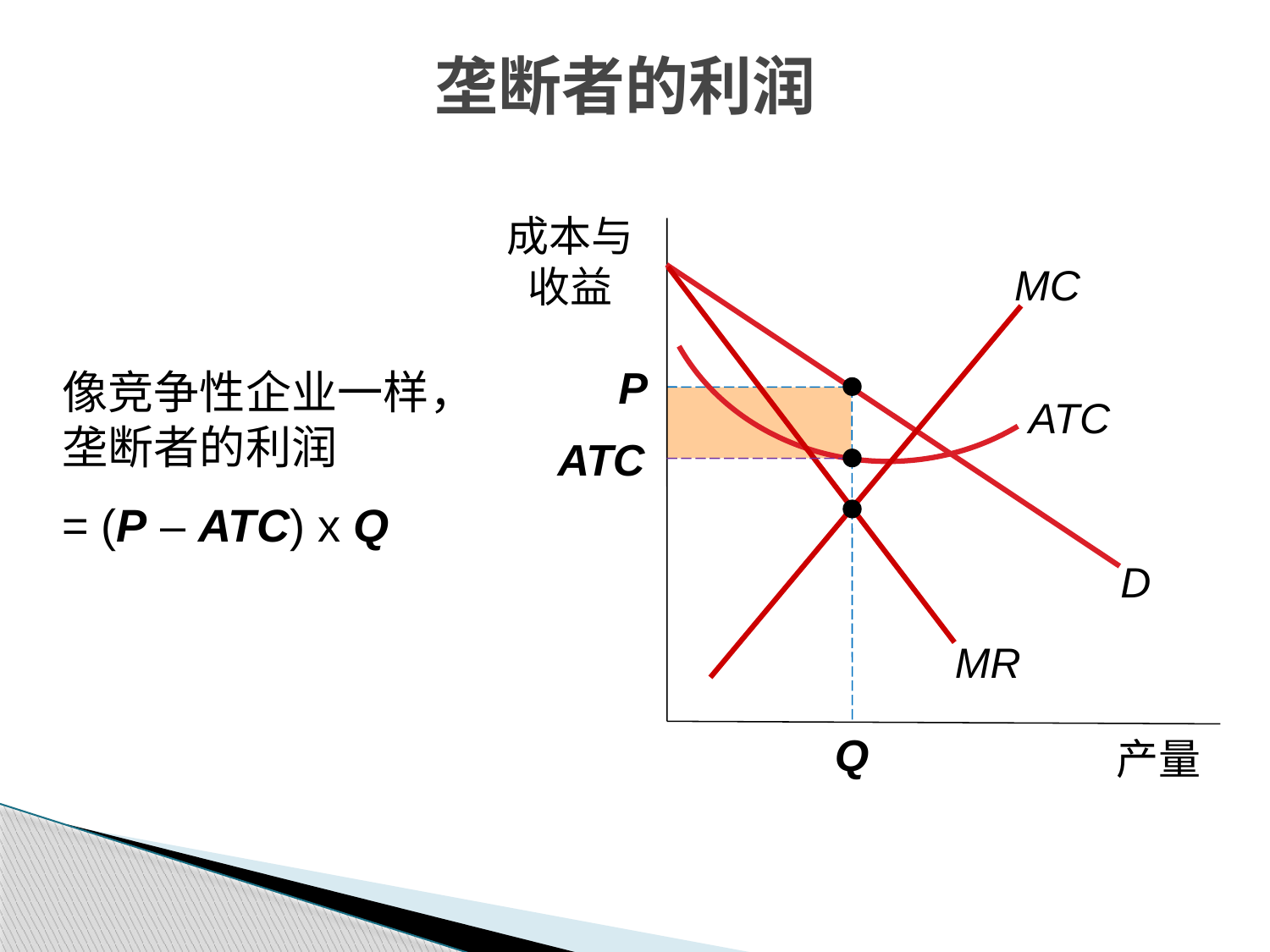

垄断者的利润
成本与收益

产量

ATC
MC

D

MR
P
像竞争性企业一样，垄断者的利润
= (P – ATC) x Q

ATC

Q